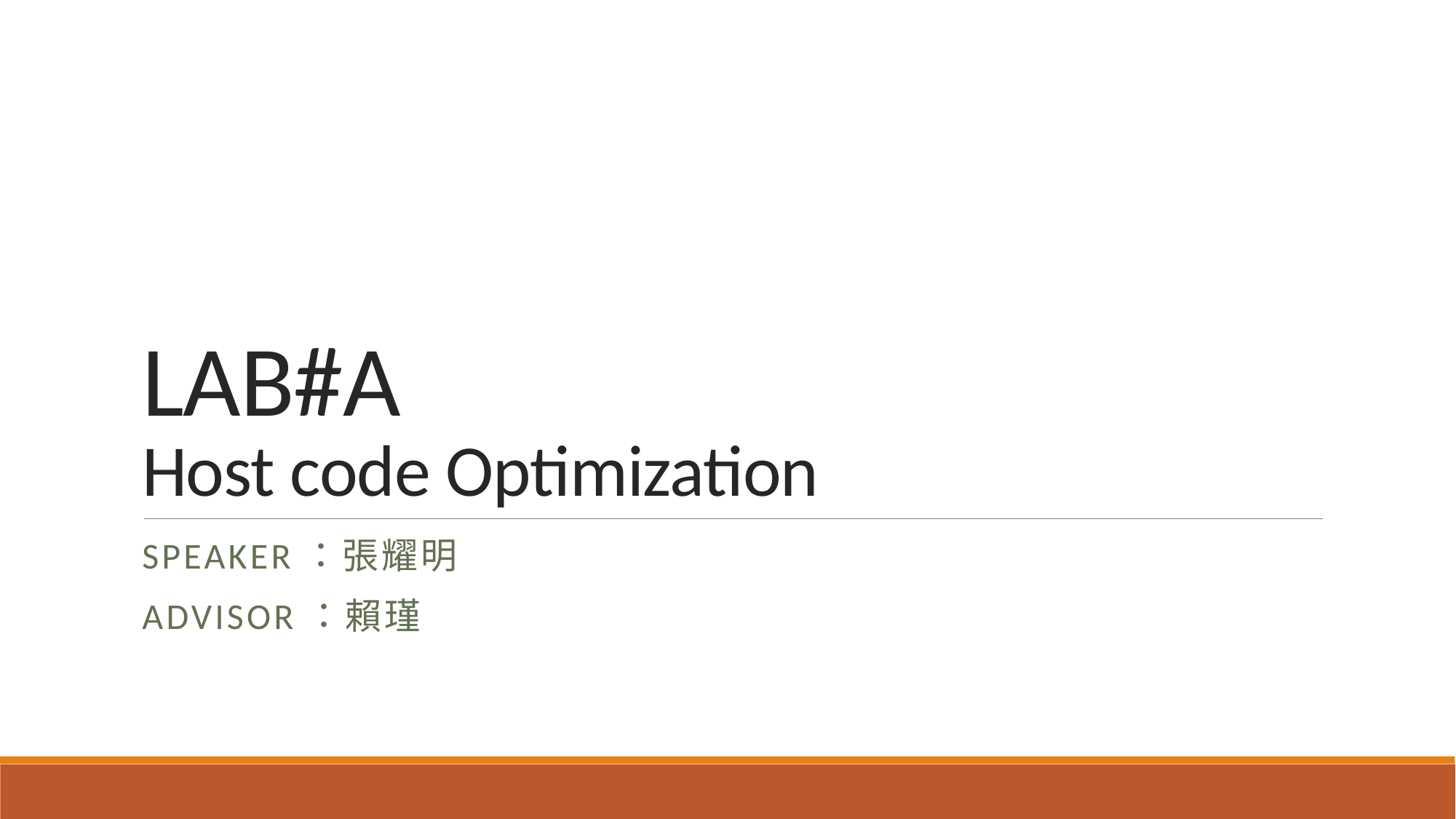

# LAB#A Host code Optimization
speaker：張耀明
advisor：賴瑾